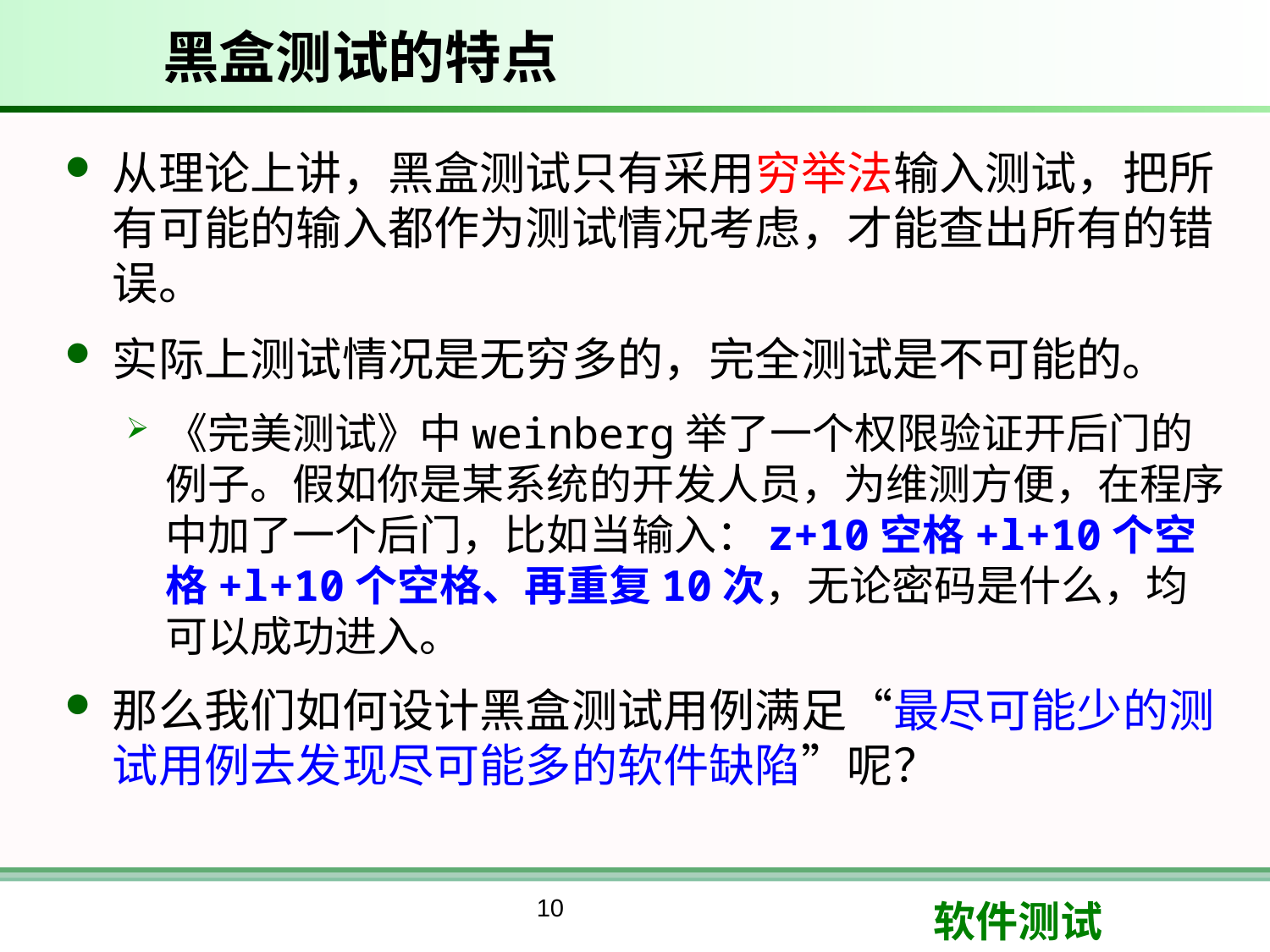

# 黑盒测试的特点
从理论上讲，黑盒测试只有采用穷举法输入测试，把所有可能的输入都作为测试情况考虑，才能查出所有的错误。
实际上测试情况是无穷多的，完全测试是不可能的。
《完美测试》中weinberg举了一个权限验证开后门的例子。假如你是某系统的开发人员，为维测方便，在程序中加了一个后门，比如当输入：z+10空格+l+10个空格+l+10个空格、再重复10次，无论密码是什么，均可以成功进入。
那么我们如何设计黑盒测试用例满足“最尽可能少的测试用例去发现尽可能多的软件缺陷”呢？

10